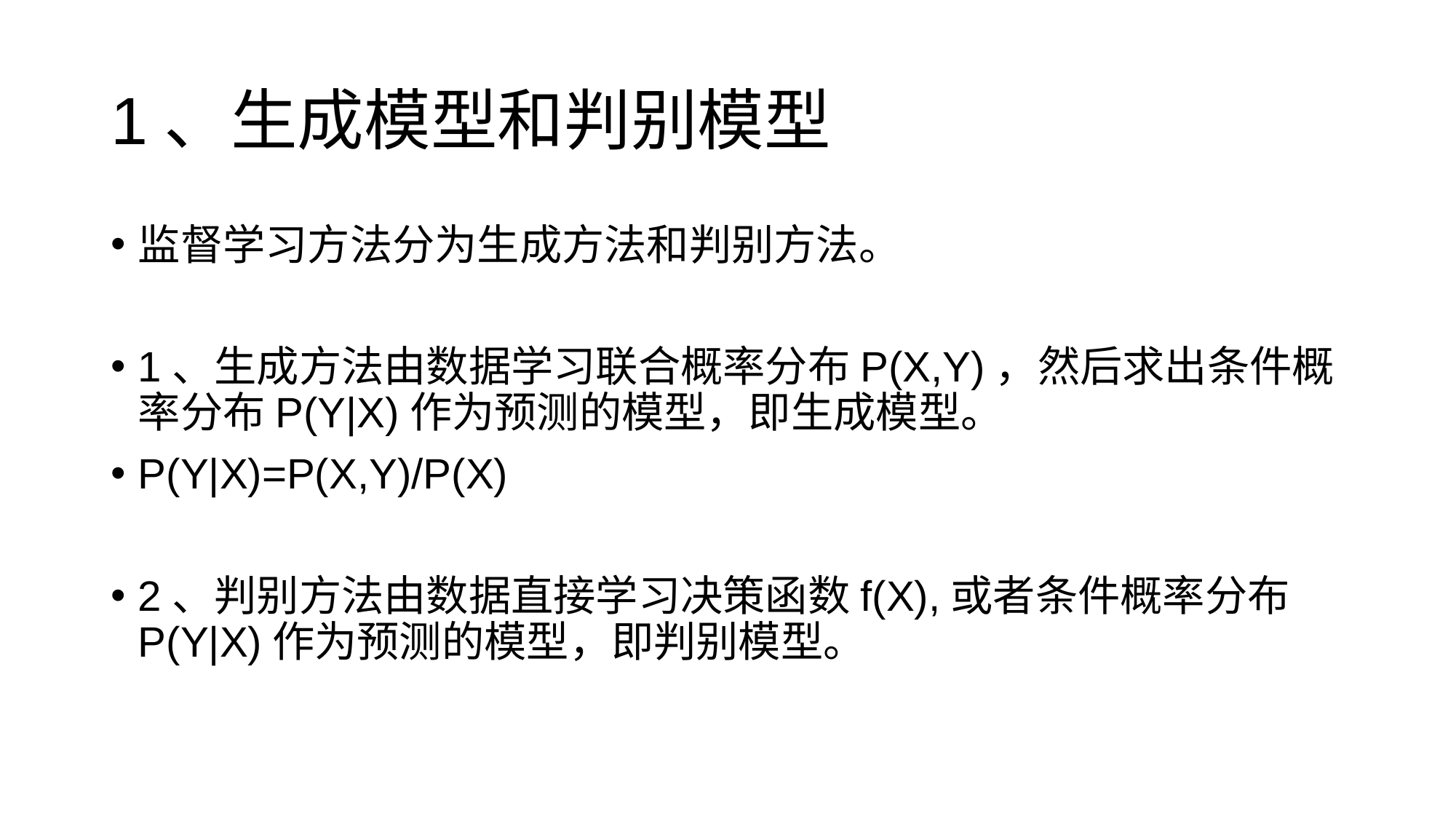

# 1、生成模型和判别模型
监督学习方法分为生成方法和判别方法。

1、生成方法由数据学习联合概率分布P(X,Y)，然后求出条件概率分布P(Y|X)作为预测的模型，即生成模型。
P(Y|X)=P(X,Y)/P(X)

2、判别方法由数据直接学习决策函数f(X),或者条件概率分布P(Y|X)作为预测的模型，即判别模型。